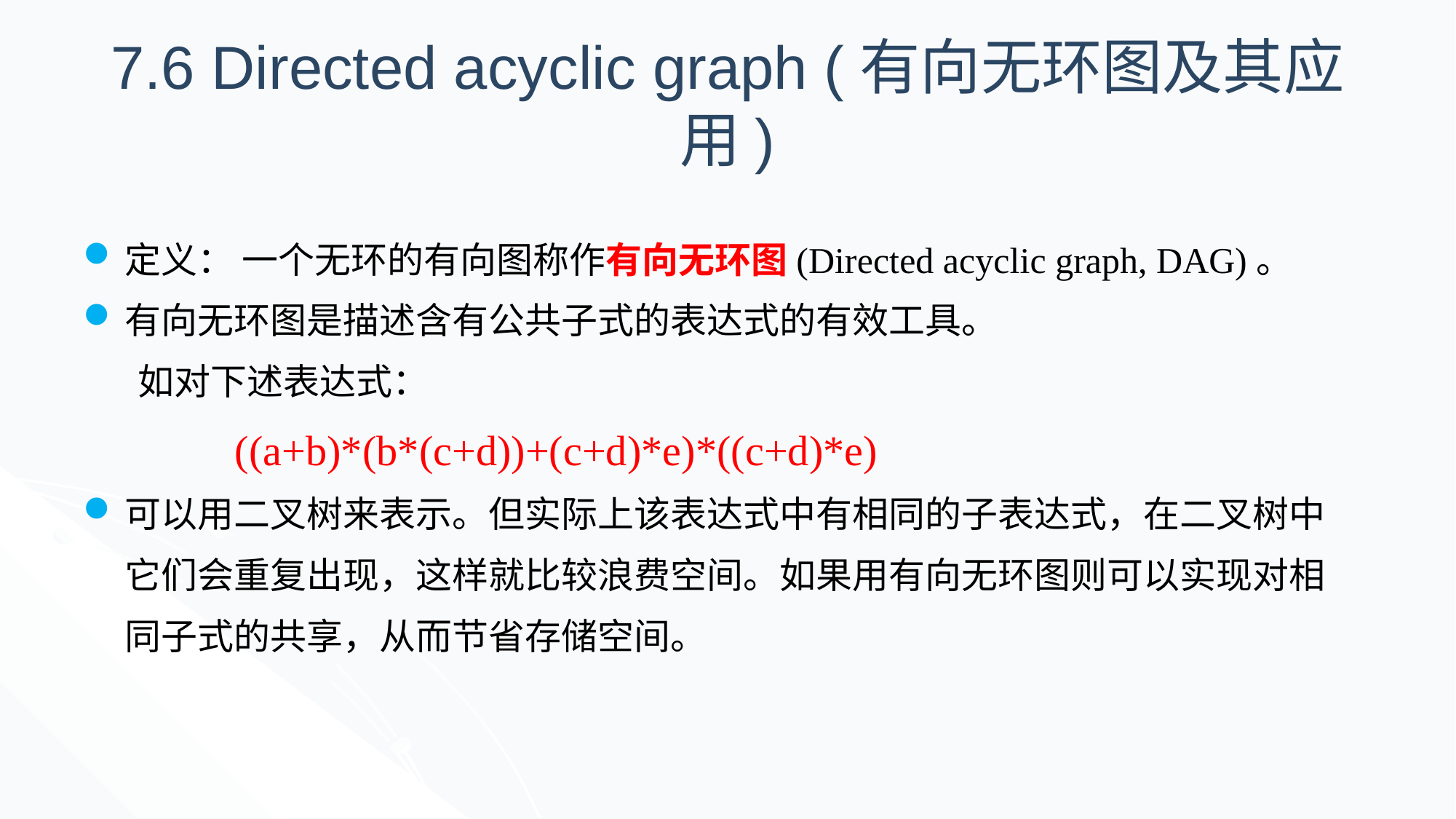

# 7.6 Directed acyclic graph (有向无环图及其应用)
定义： 一个无环的有向图称作有向无环图(Directed acyclic graph, DAG)。
有向无环图是描述含有公共子式的表达式的有效工具。
如对下述表达式：
	    ((a+b)*(b*(c+d))+(c+d)*e)*((c+d)*e)
可以用二叉树来表示。但实际上该表达式中有相同的子表达式，在二叉树中它们会重复出现，这样就比较浪费空间。如果用有向无环图则可以实现对相同子式的共享，从而节省存储空间。